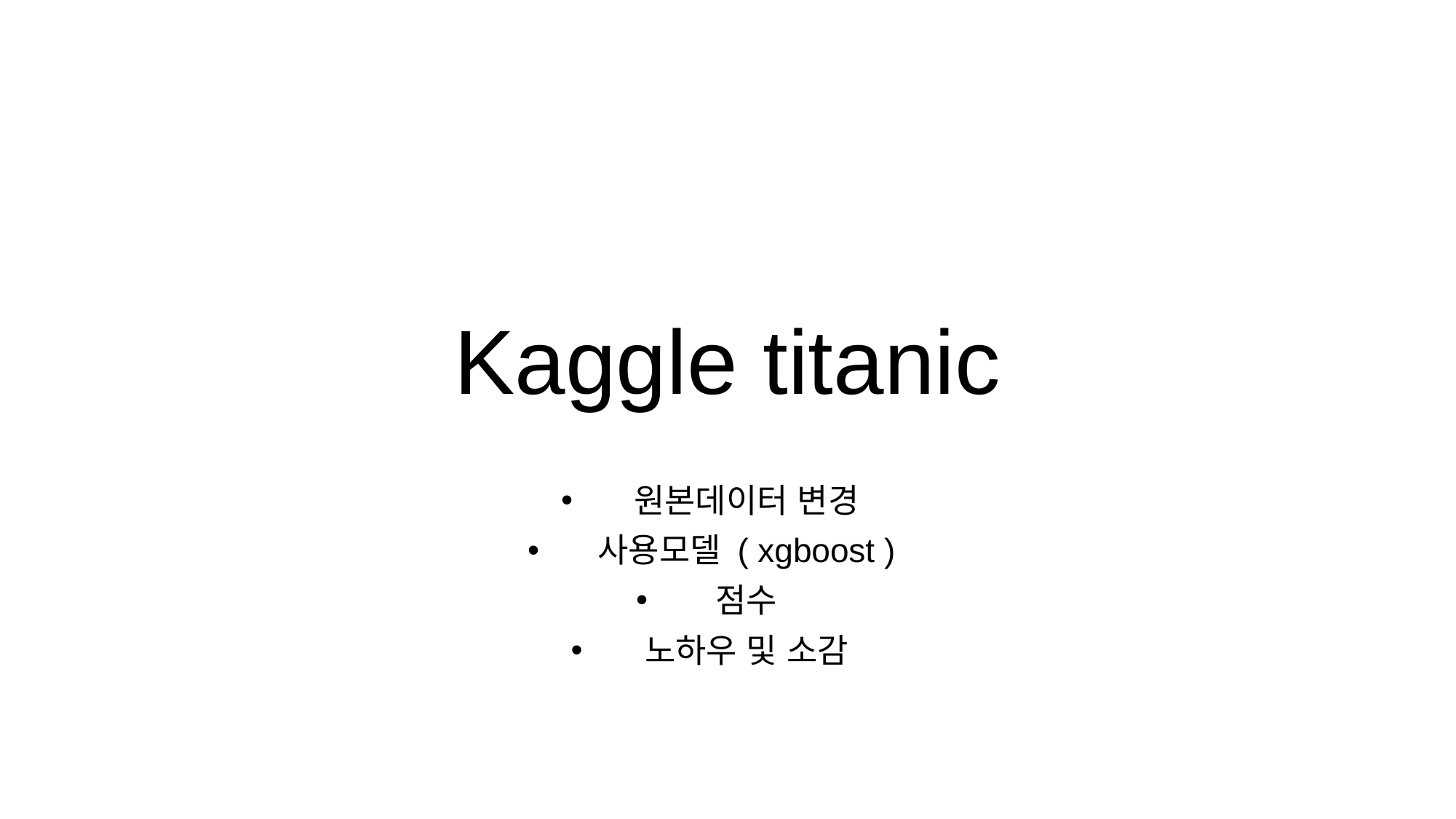

# Kaggle titanic
원본데이터 변경
사용모델 ( xgboost )
점수
노하우 및 소감